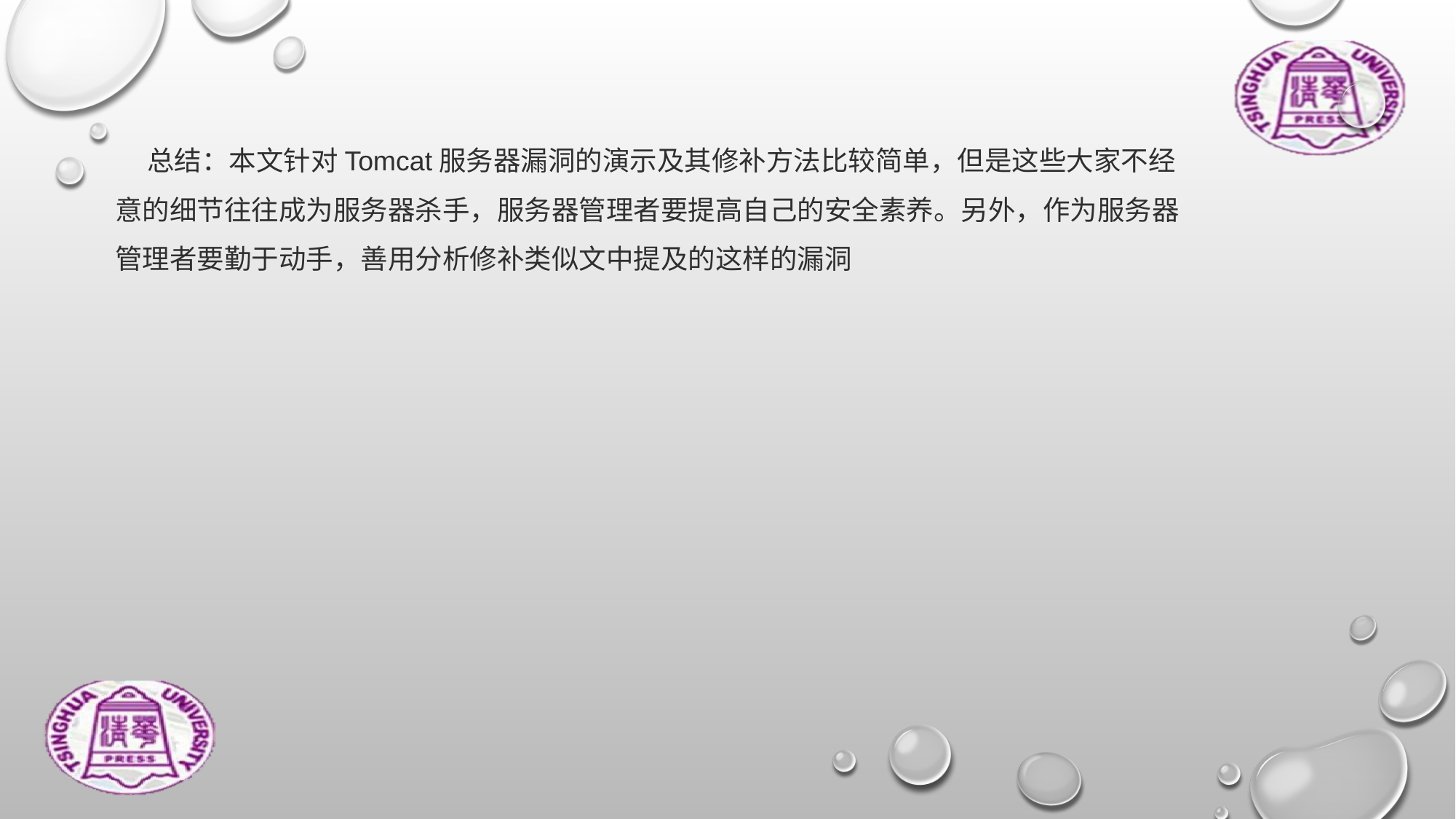

总结：本文针对Tomcat服务器漏洞的演示及其修补方法比较简单，但是这些大家不经意的细节往往成为服务器杀手，服务器管理者要提高自己的安全素养。另外，作为服务器管理者要勤于动手，善用分析修补类似文中提及的这样的漏洞